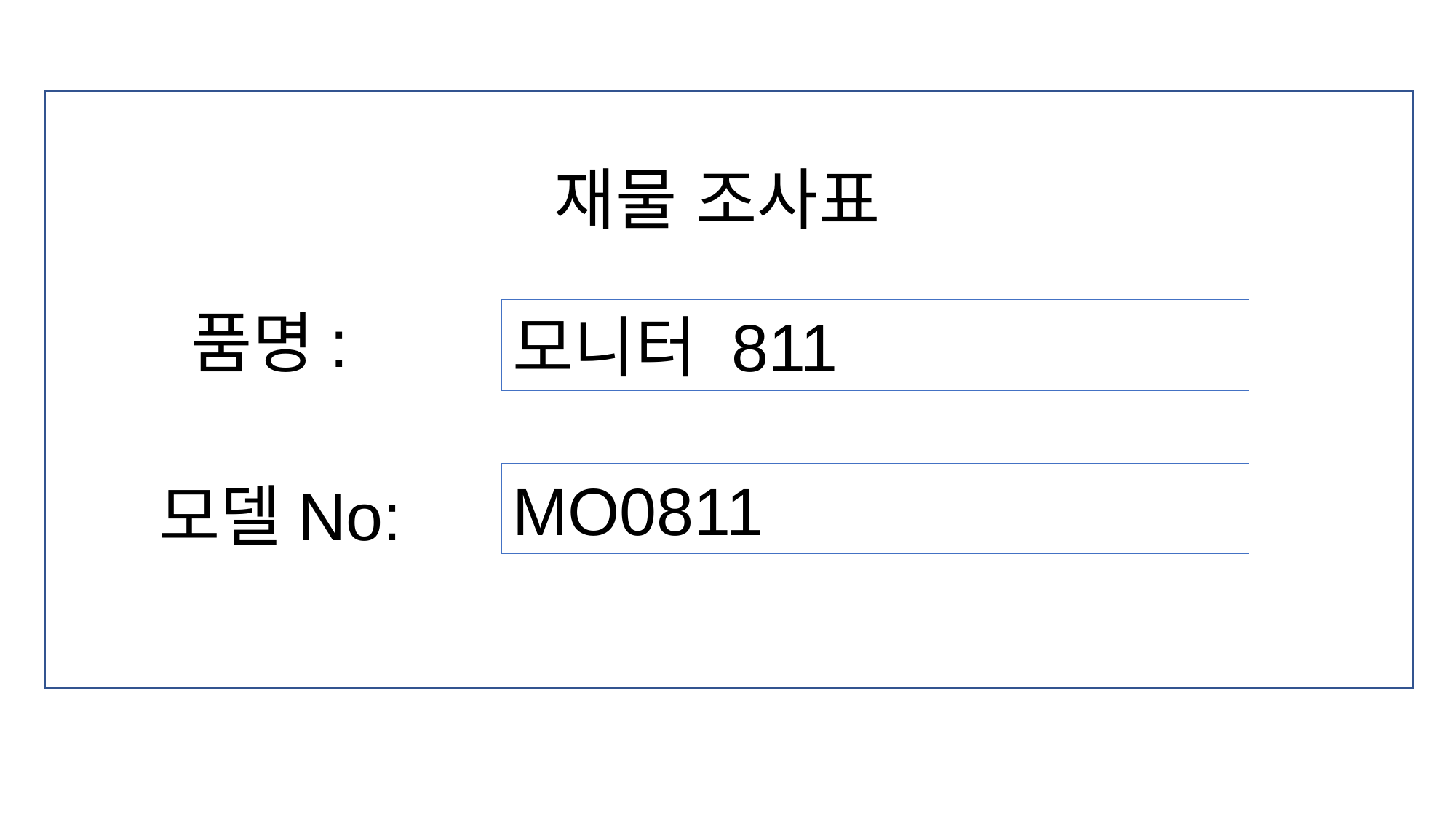

재물 조사표
품명:
모니터 811
MO0811
모델No: